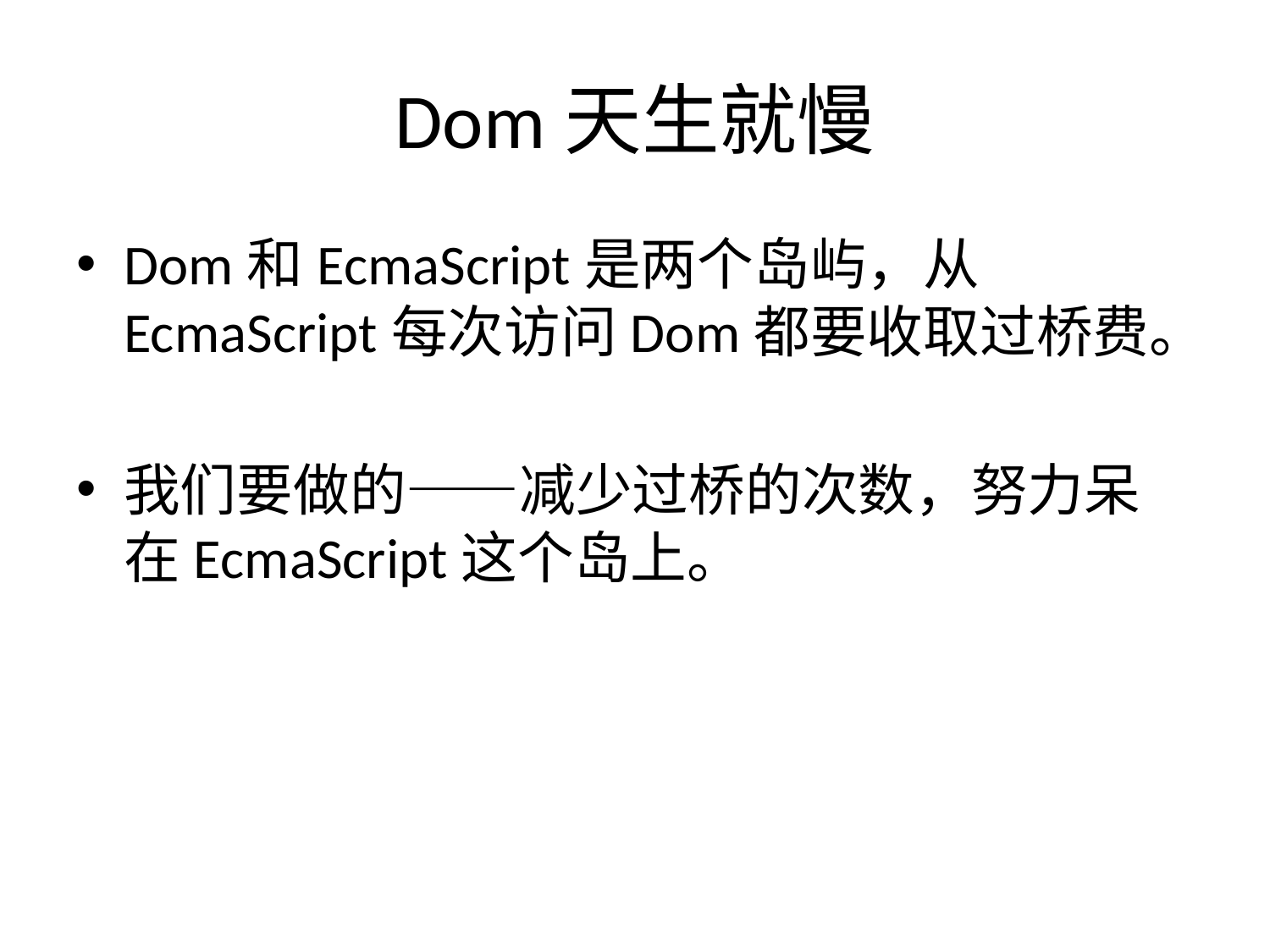

# Dom天生就慢
Dom和EcmaScript是两个岛屿，从EcmaScript每次访问Dom都要收取过桥费。

我们要做的——减少过桥的次数，努力呆在EcmaScript这个岛上。